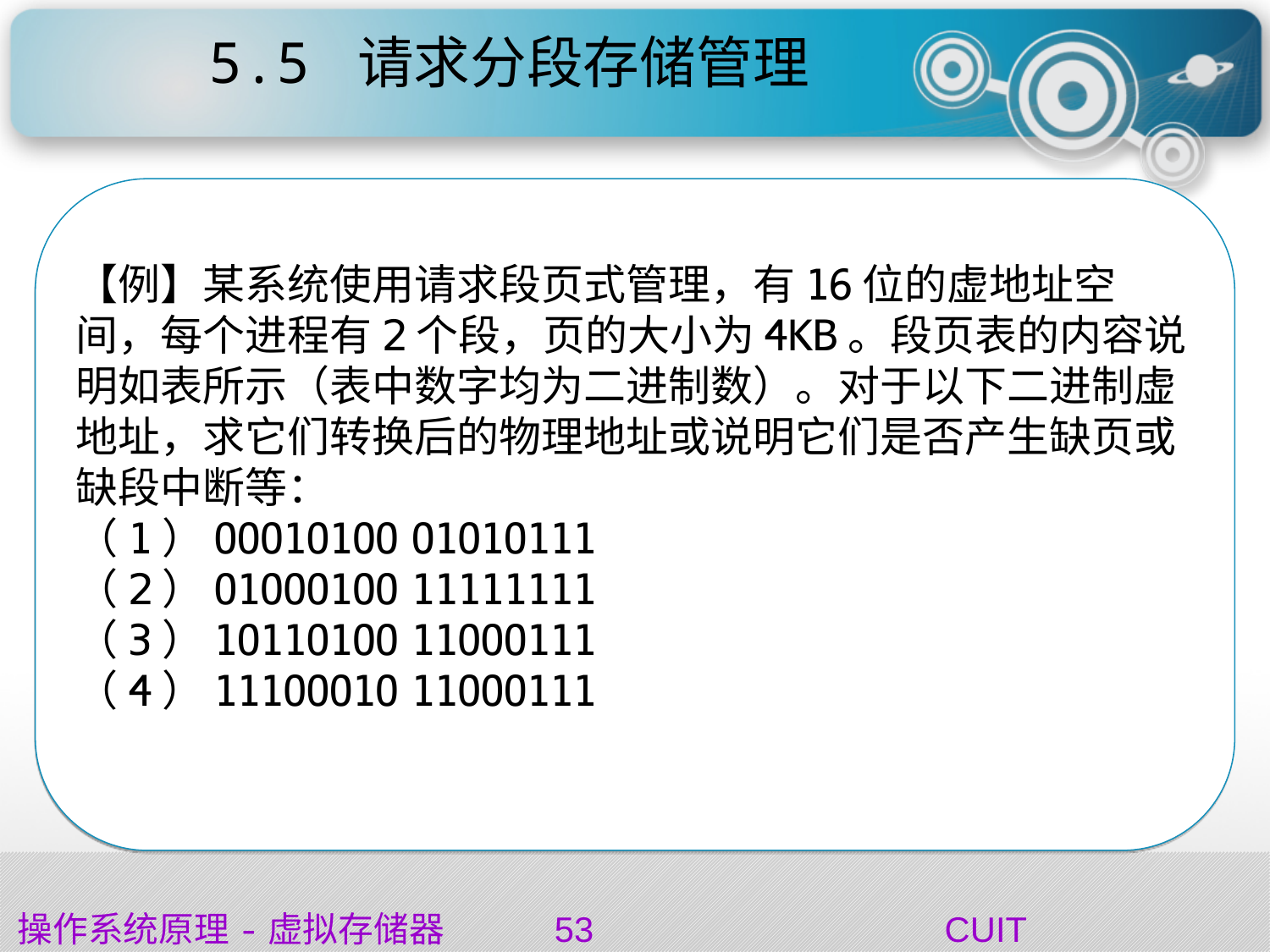

# 5.5 请求分段存储管理
【例】某系统使用请求段页式管理，有16位的虚地址空间，每个进程有2个段，页的大小为4KB。段页表的内容说明如表所示（表中数字均为二进制数）。对于以下二进制虚地址，求它们转换后的物理地址或说明它们是否产生缺页或缺段中断等：
（1）00010100 01010111
（2）01000100 11111111
（3）10110100 11000111
（4）11100010 11000111